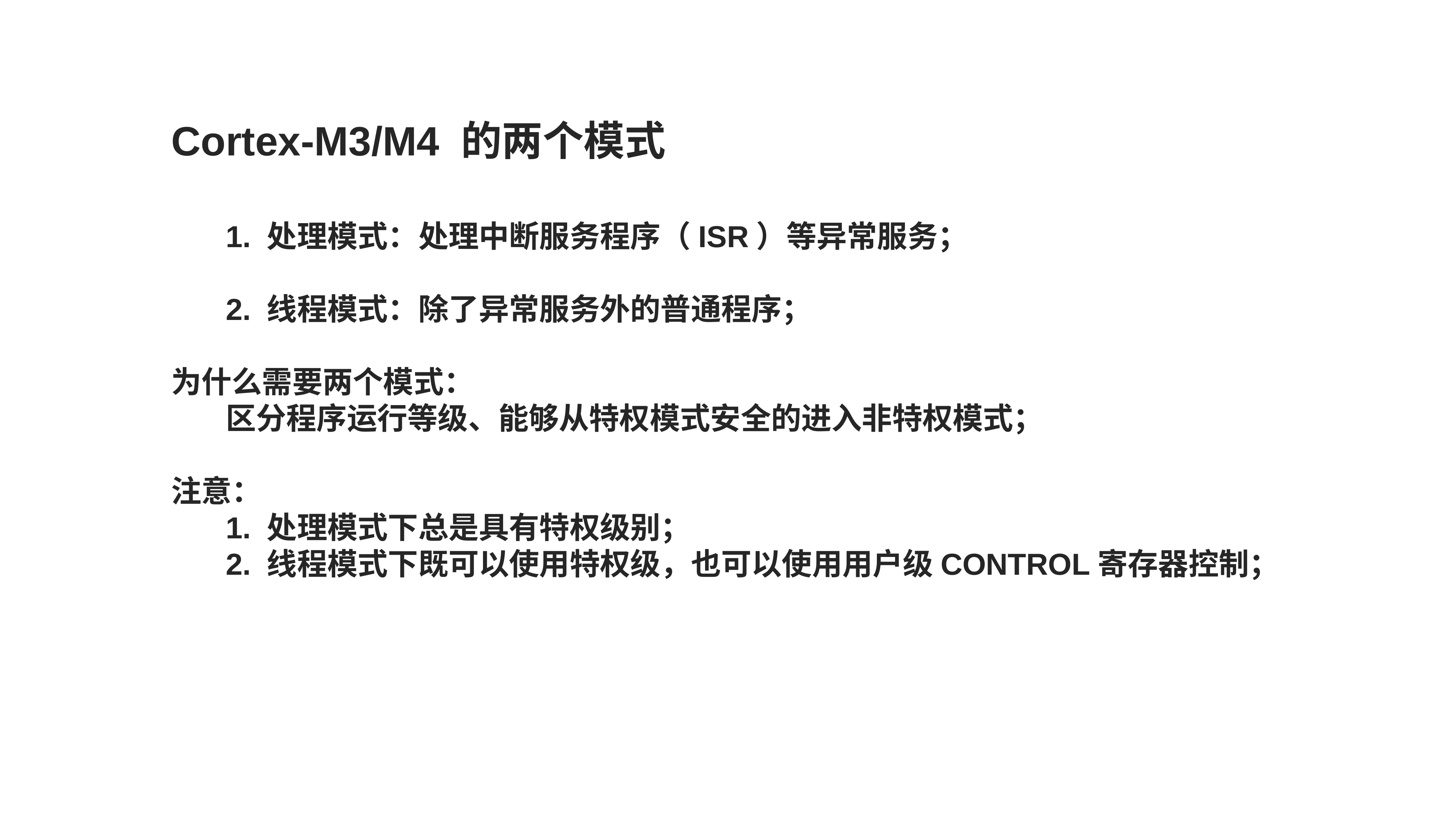

Cortex-M3/M4 的两个模式
	1. 处理模式：处理中断服务程序（ISR）等异常服务；

	2. 线程模式：除了异常服务外的普通程序；

为什么需要两个模式：
	区分程序运行等级、能够从特权模式安全的进入非特权模式；

注意：
	1. 处理模式下总是具有特权级别；
	2. 线程模式下既可以使用特权级，也可以使用用户级CONTROL寄存器控制；